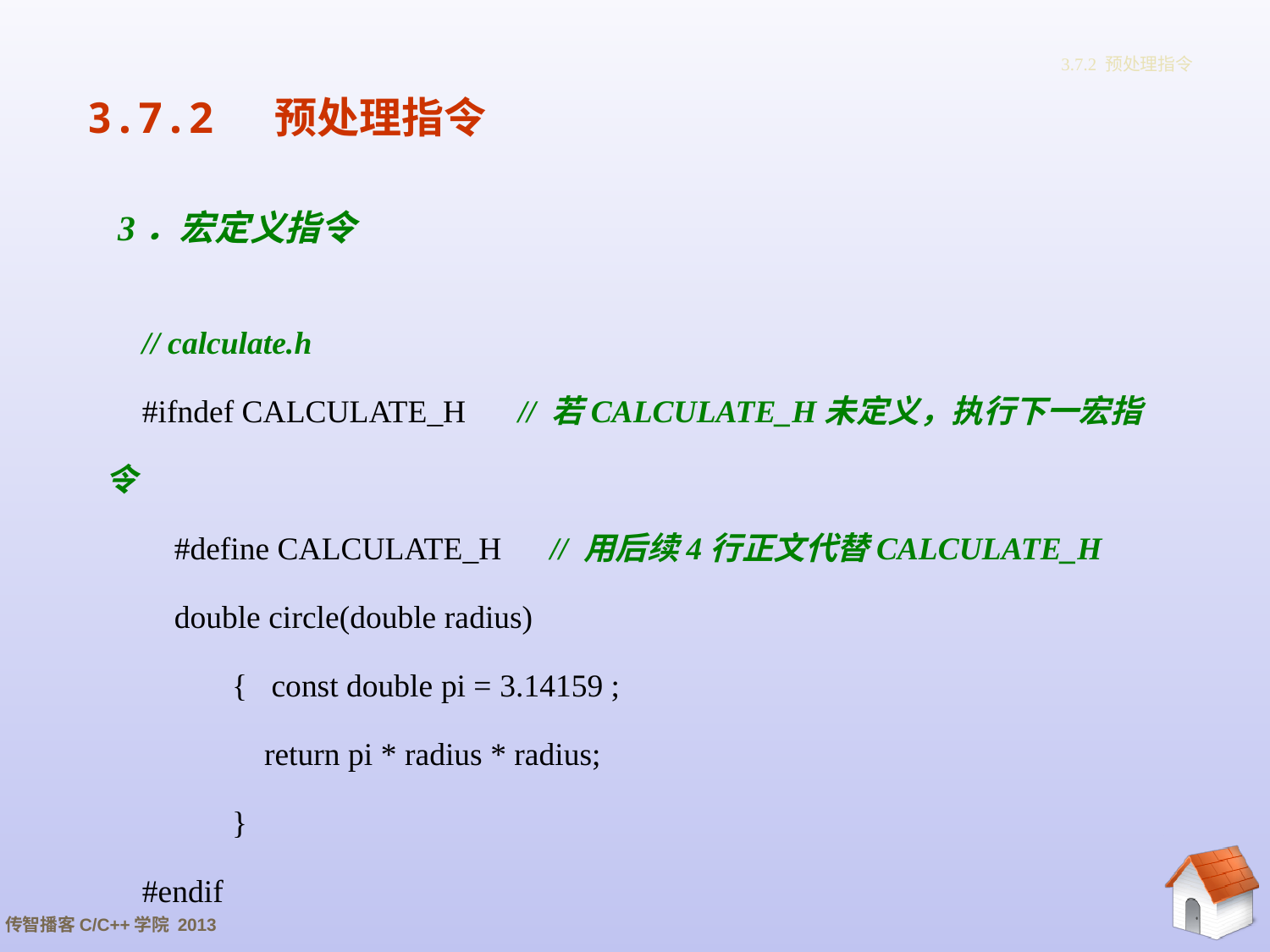

# 3.7.2 预处理指令
3.7.2  预处理指令
3．宏定义指令
// calculate.h
#ifndef CALCULATE_H	    // 若CALCULATE_H未定义，执行下一宏指令
    #define CALCULATE_H      // 用后续4行正文代替CALCULATE_H
    double circle(double radius)
	{   const double pi = 3.14159 ;
	    return pi * radius * radius;
	}
#endif